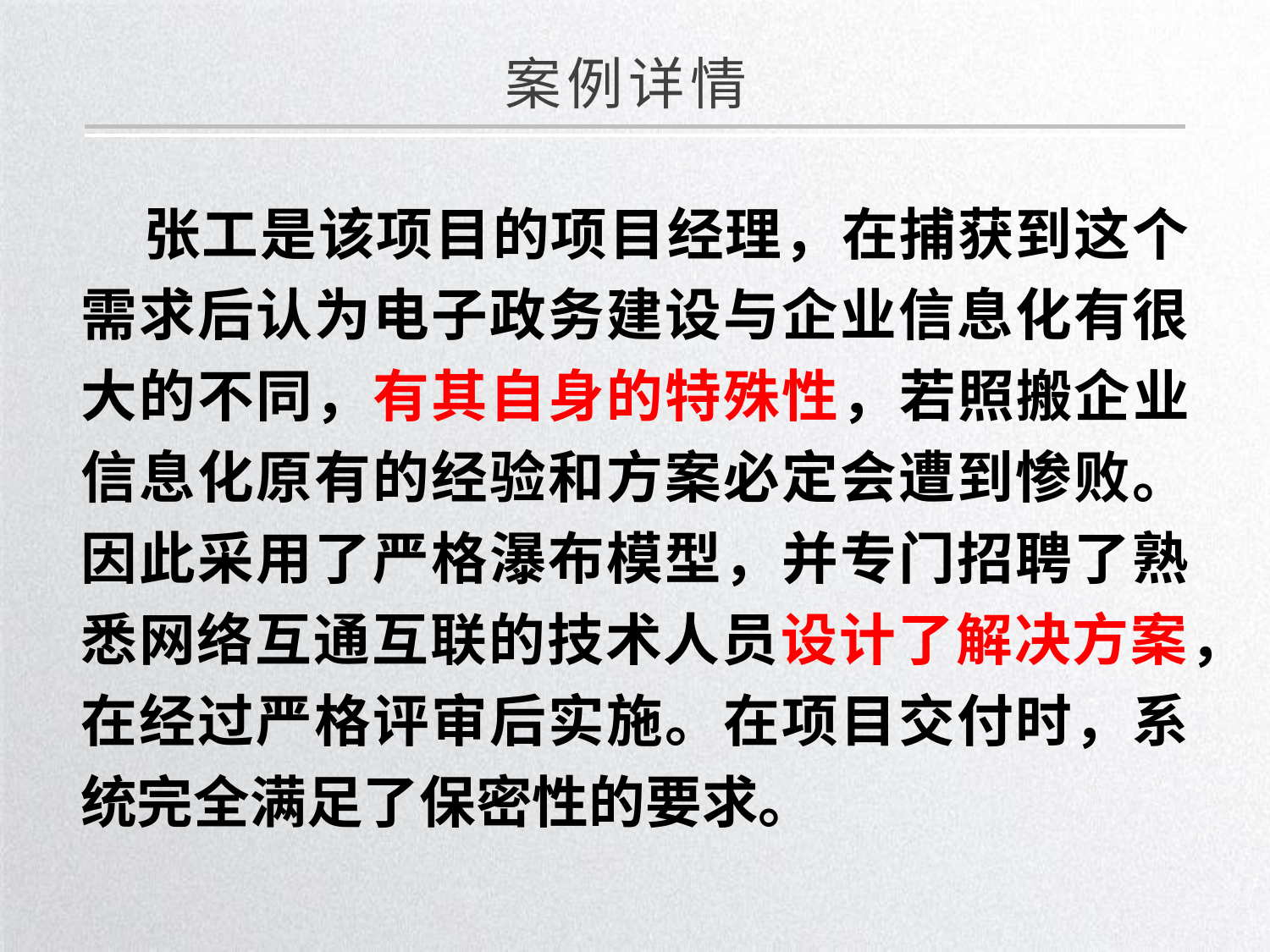

案例详情
张工是该项目的项目经理，在捕获到这个需求后认为电子政务建设与企业信息化有很大的不同，有其自身的特殊性，若照搬企业信息化原有的经验和方案必定会遭到惨败。因此采用了严格瀑布模型，并专门招聘了熟悉网络互通互联的技术人员设计了解决方案，在经过严格评审后实施。在项目交付时，系统完全满足了保密性的要求。